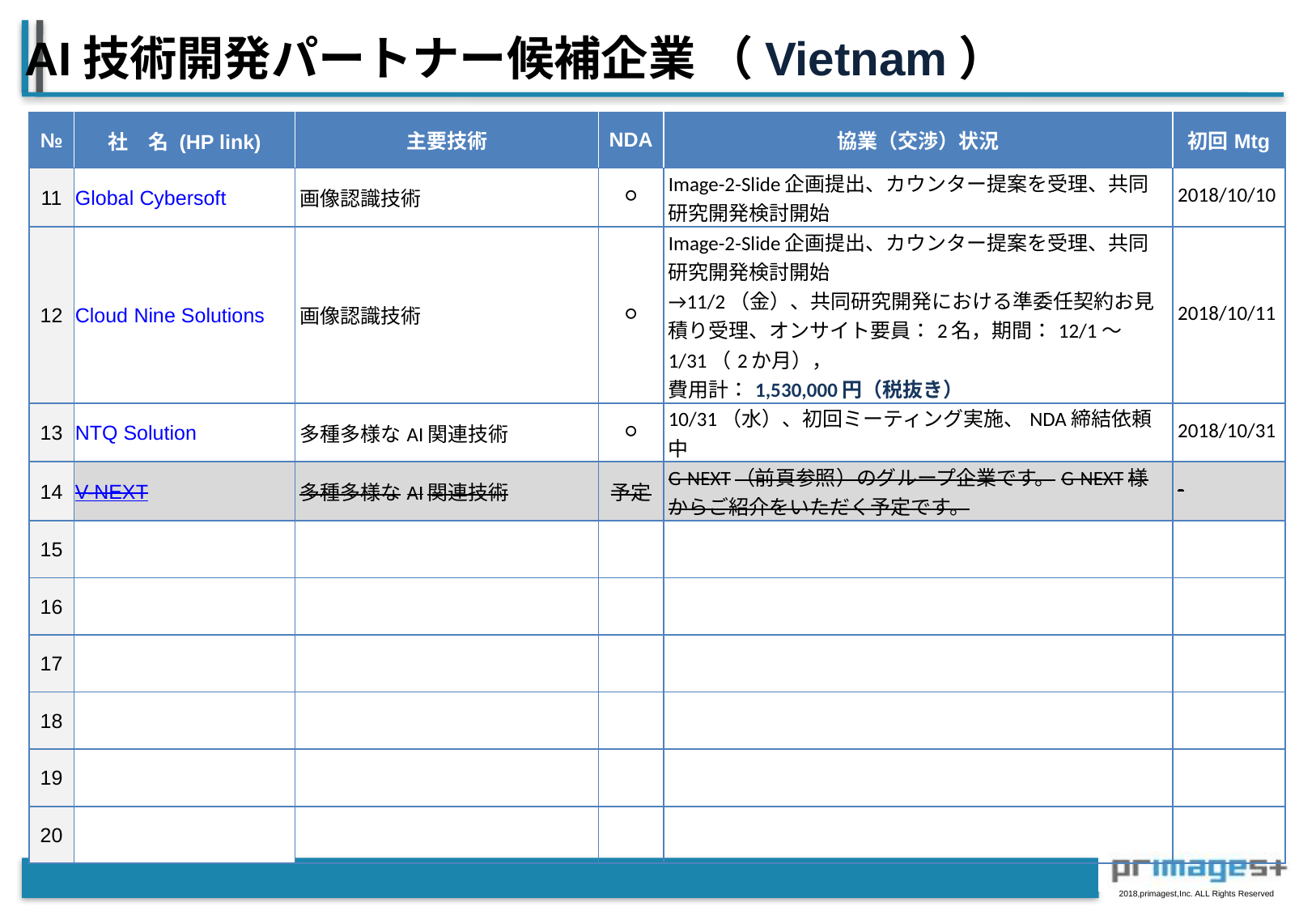

AI技術開発パートナー候補企業 （Vietnam）
| № | 社　名 (HP link) | 主要技術 | NDA | 協業（交渉）状況 | 初回Mtg |
| --- | --- | --- | --- | --- | --- |
| 11 | Global Cybersoft | 画像認識技術 | ○ | Image-2-Slide企画提出、カウンター提案を受理、共同研究開発検討開始 | 2018/10/10 |
| 12 | Cloud Nine Solutions | 画像認識技術 | ○ | Image-2-Slide企画提出、カウンター提案を受理、共同研究開発検討開始 →11/2（金）、共同研究開発における準委任契約お見積り受理、オンサイト要員：2名，期間：12/1～1/31（2か月）， 費用計：1,530,000円（税抜き） | 2018/10/11 |
| 13 | NTQ Solution | 多種多様なAI関連技術 | ○ | 10/31（水）、初回ミーティング実施、NDA締結依頼中 | 2018/10/31 |
| 14 | V-NEXT | 多種多様なAI関連技術 | 予定 | G-NEXT（前頁参照）のグループ企業です。G-NEXT様からご紹介をいただく予定です。 | - |
| 15 |  |  |  |  |  |
| 16 |  |  |  |  |  |
| 17 |  |  |  |  |  |
| 18 |  |  |  |  |  |
| 19 |  |  |  |  |  |
| 20 |  |  |  |  |  |